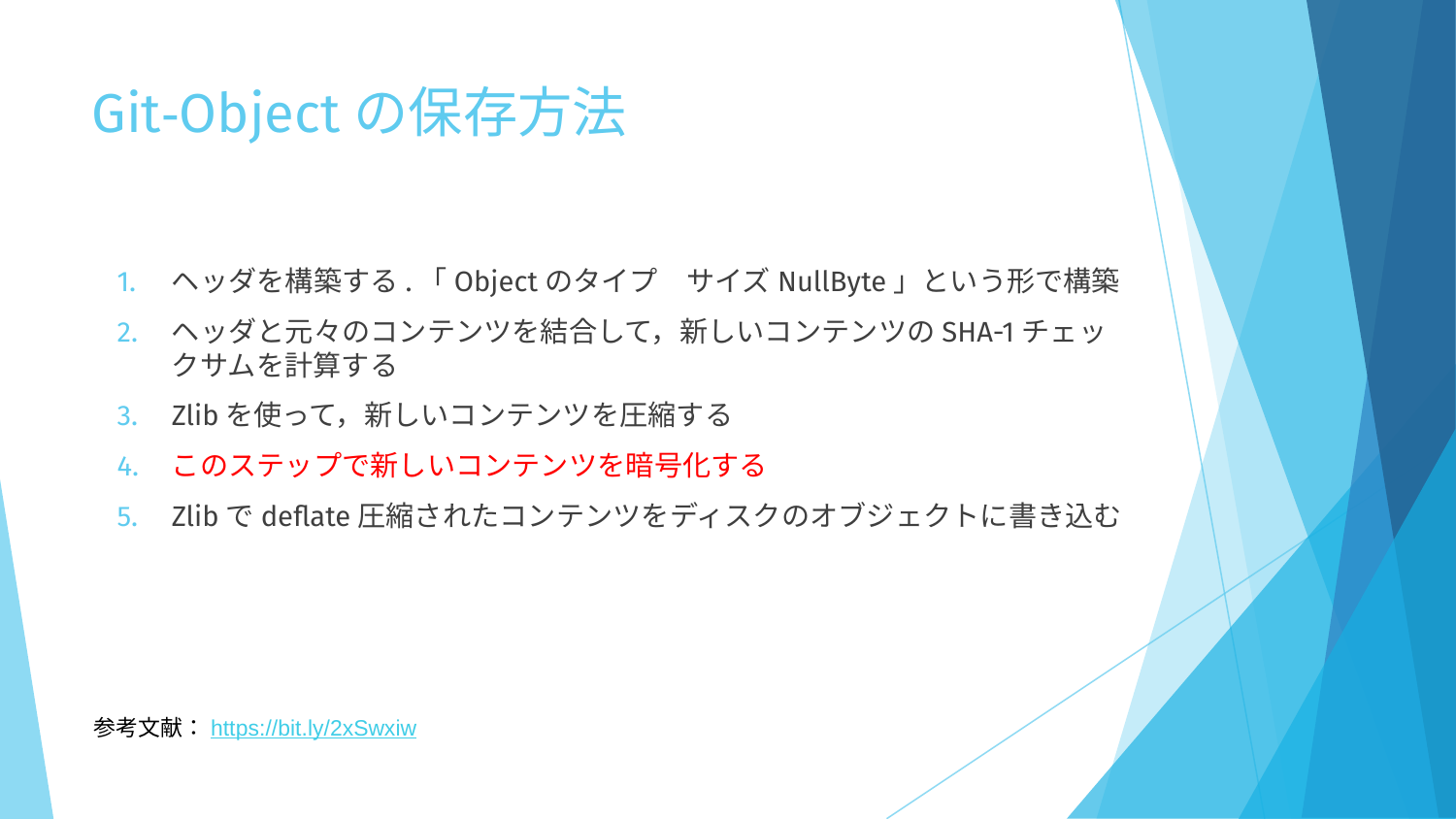

# Git‐Objectの保存方法
ヘッダを構築する.「Objectのタイプ　サイズNullByte」という形で構築
ヘッダと元々のコンテンツを結合して，新しいコンテンツのSHA-1チェックサムを計算する
Zlibを使って，新しいコンテンツを圧縮する
このステップで新しいコンテンツを暗号化する
Zlibでdeflate圧縮されたコンテンツをディスクのオブジェクトに書き込む

参考文献：https://bit.ly/2xSwxiw